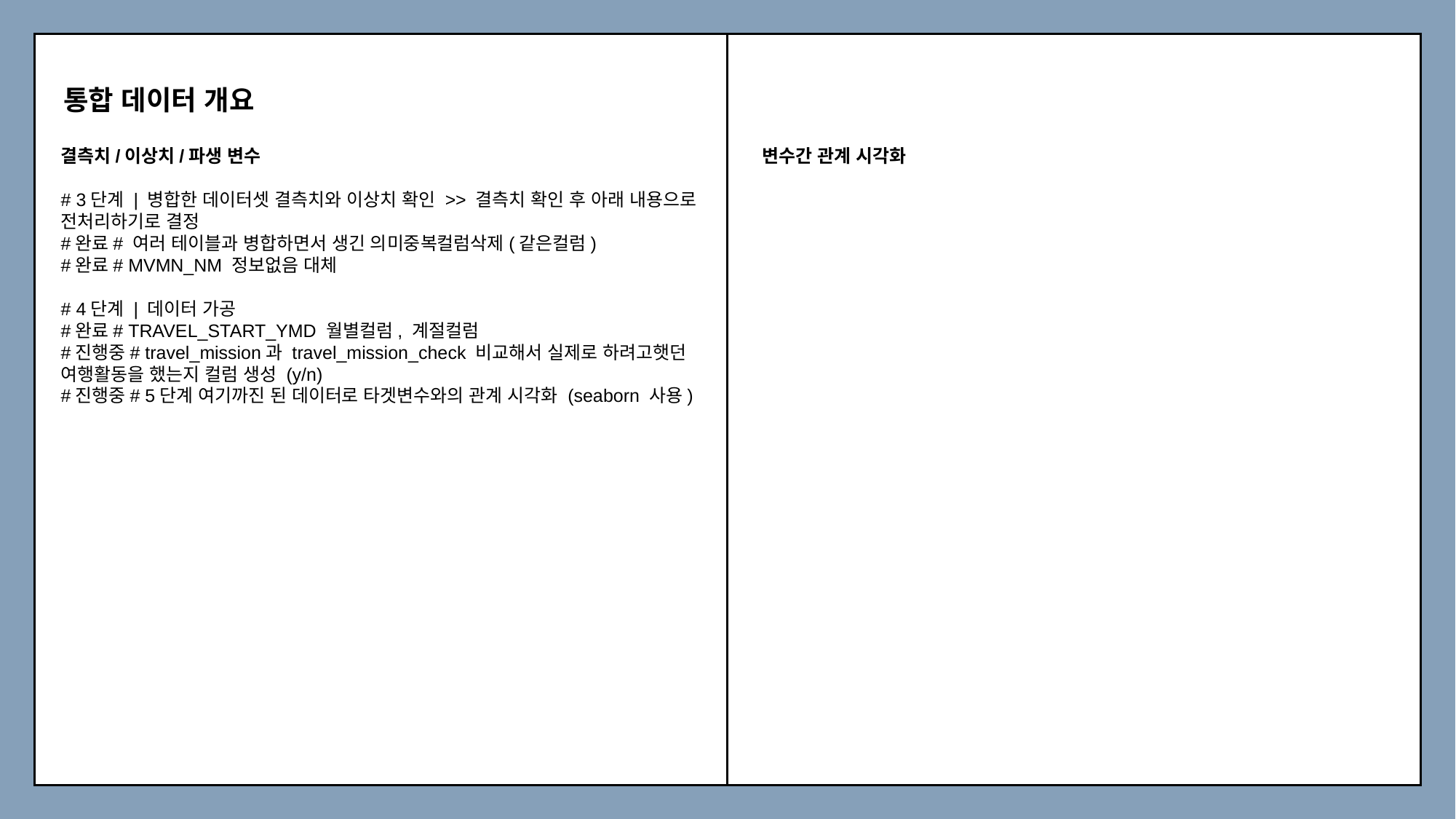

5. ML 주제 선정

통합 데이터 개요
결측치/이상치/파생 변수

# 3단계 | 병합한 데이터셋 결측치와 이상치 확인 >> 결측치 확인 후 아래 내용으로 전처리하기로 결정
#완료# 여러 테이블과 병합하면서 생긴 의미중복컬럼삭제(같은컬럼)
#완료# MVMN_NM 정보없음 대체

# 4단계 | 데이터 가공
#완료# TRAVEL_START_YMD 월별컬럼, 계절컬럼
#진행중# travel_mission과 travel_mission_check 비교해서 실제로 하려고햇던 여행활동을 했는지 컬럼 생성 (y/n)
#진행중# 5단계 여기까진 된 데이터로 타겟변수와의 관계 시각화 (seaborn 사용)
변수간 관계 시각화